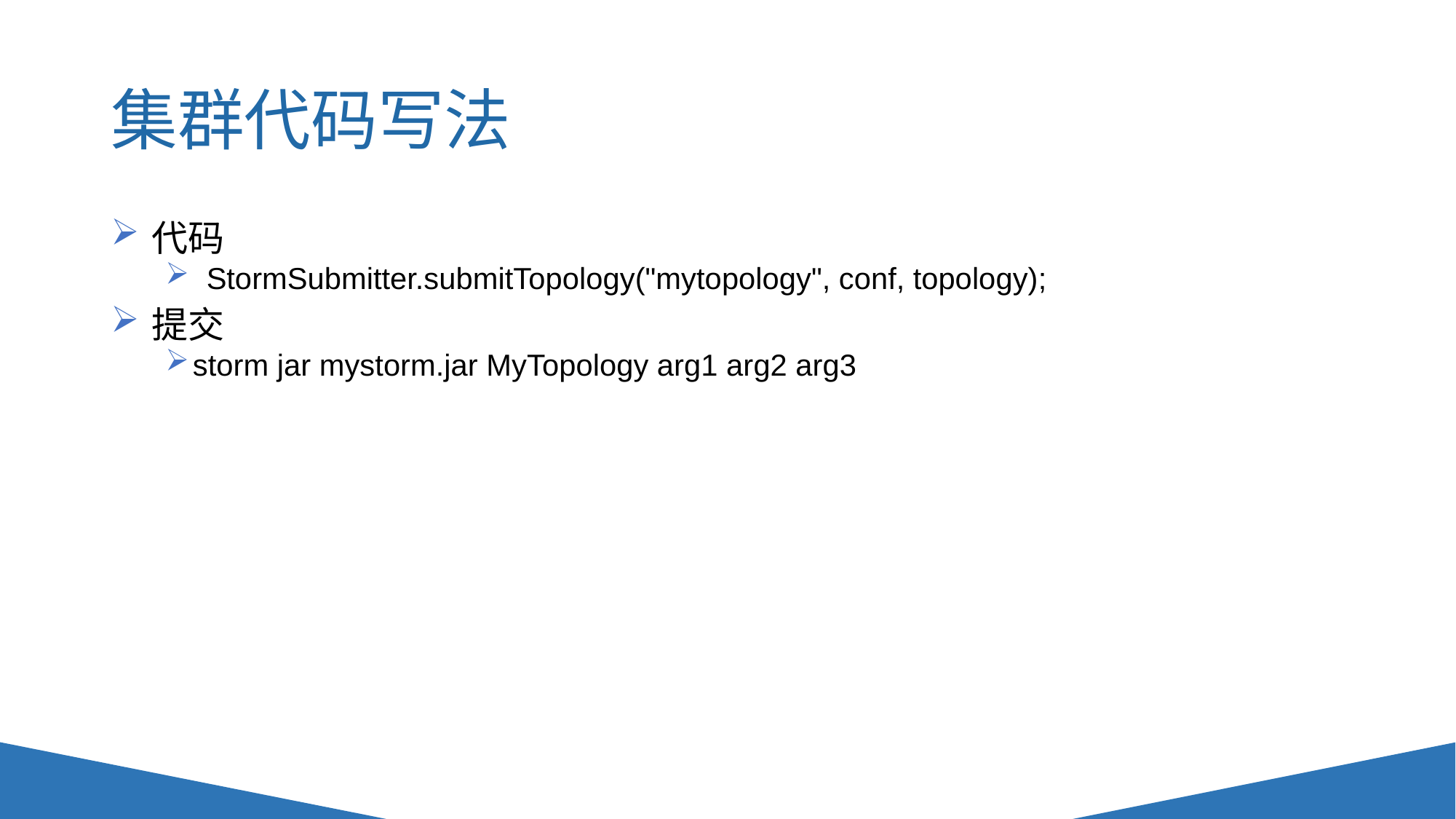

# 集群代码写法
代码
StormSubmitter.submitTopology("mytopology", conf, topology);
提交
storm jar mystorm.jar MyTopology arg1 arg2 arg3